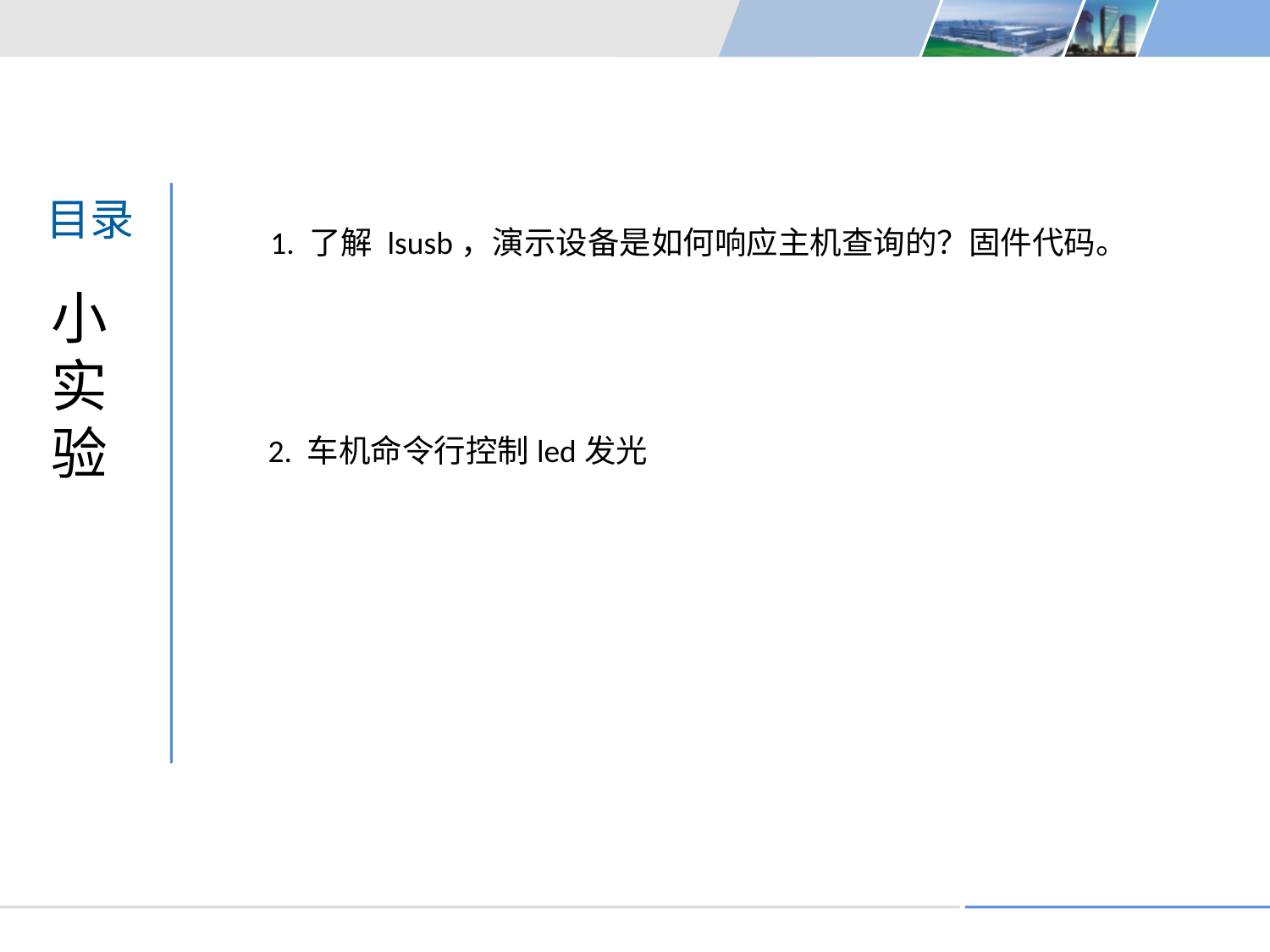

目录
1. 了解 lsusb，演示设备是如何响应主机查询的？固件代码。
小实验
2. 车机命令行控制led发光